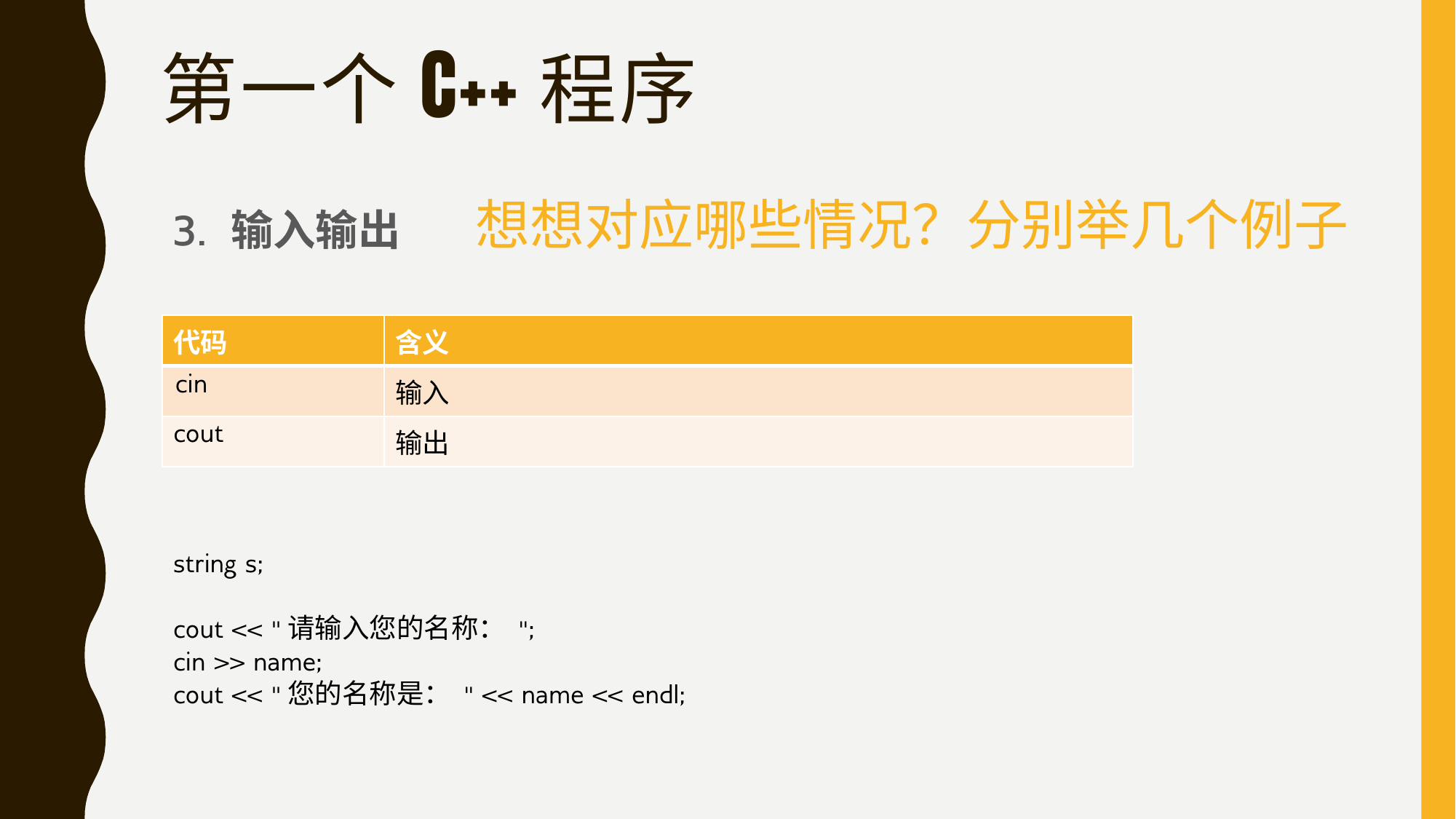

# 第一个C++程序
想想对应哪些情况？分别举几个例子
3. 输入输出

| 代码 | 含义 |
| --- | --- |
| cin | 输入 |
| cout | 输出 |
string s;

cout << "请输入您的名称： ";
cin >> name;
cout << "您的名称是： " << name << endl;